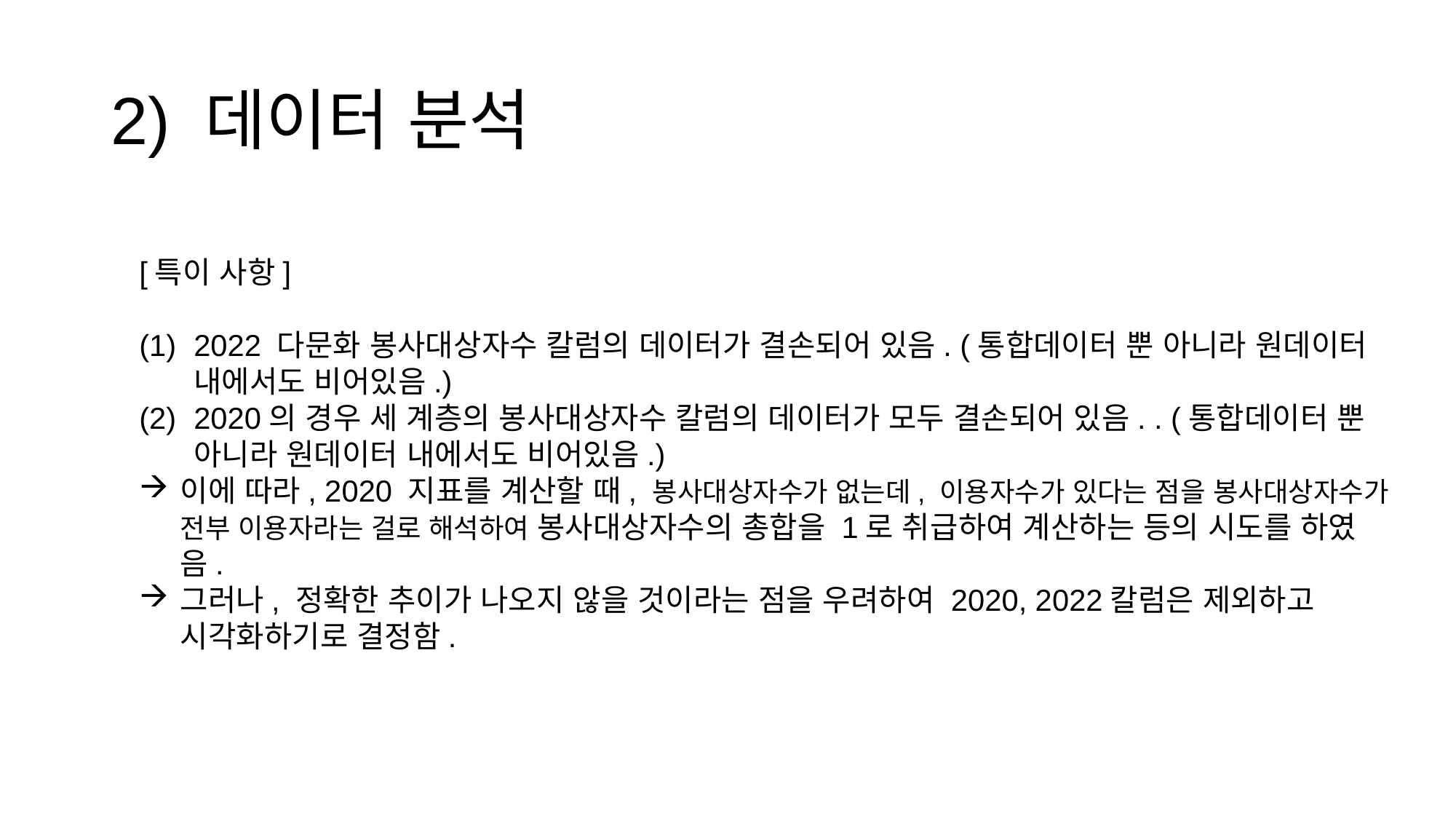

# 2) 데이터 분석
[특이 사항]

2022 다문화 봉사대상자수 칼럼의 데이터가 결손되어 있음. (통합데이터 뿐 아니라 원데이터 내에서도 비어있음.)
2020의 경우 세 계층의 봉사대상자수 칼럼의 데이터가 모두 결손되어 있음. . (통합데이터 뿐 아니라 원데이터 내에서도 비어있음.)
이에 따라, 2020 지표를 계산할 때, 봉사대상자수가 없는데, 이용자수가 있다는 점을 봉사대상자수가 전부 이용자라는 걸로 해석하여 봉사대상자수의 총합을 1로 취급하여 계산하는 등의 시도를 하였음.
그러나, 정확한 추이가 나오지 않을 것이라는 점을 우려하여 2020, 2022칼럼은 제외하고 시각화하기로 결정함.